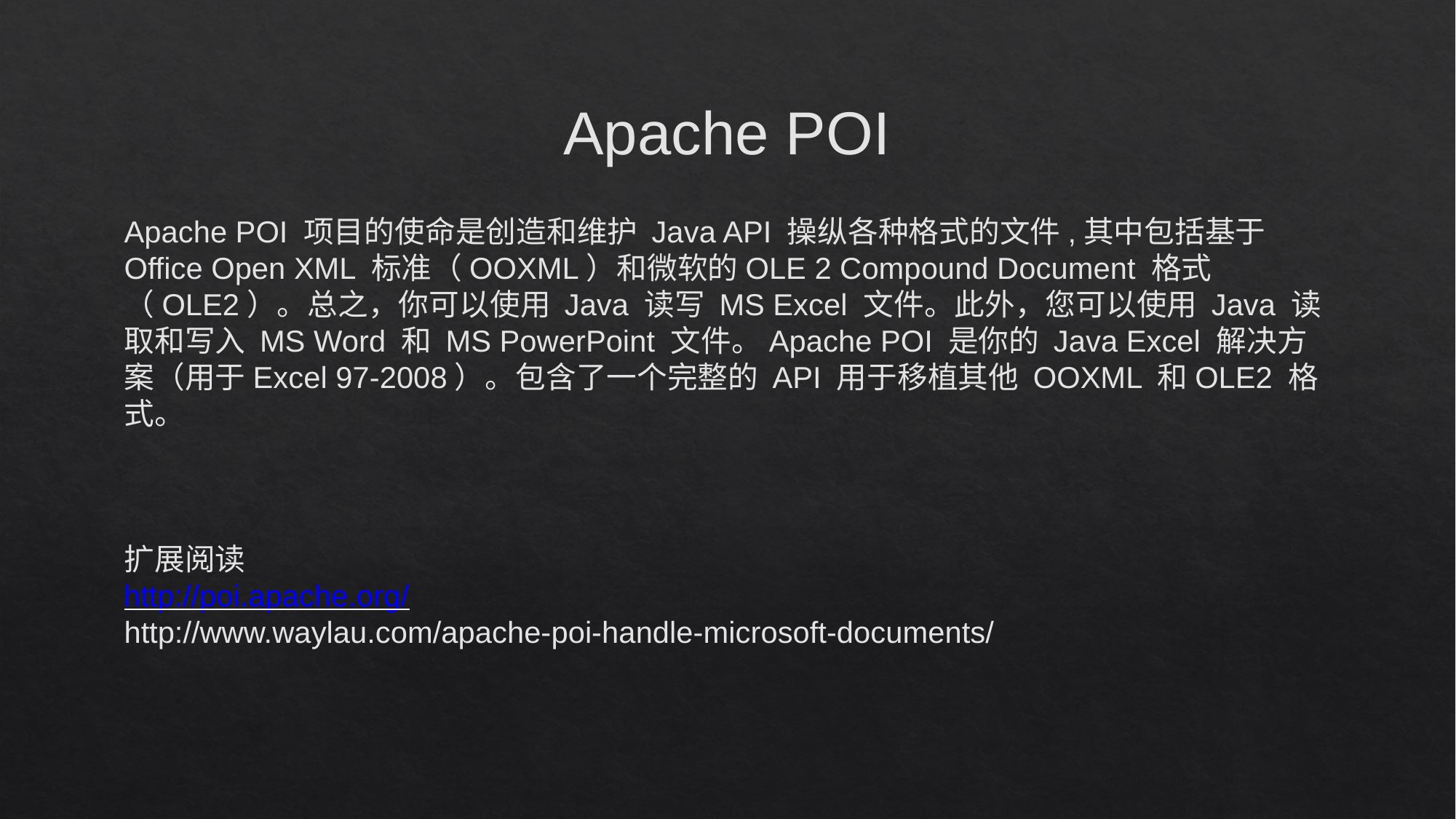

Apache POI
Apache POI 项目的使命是创造和维护 Java API 操纵各种格式的文件,其中包括基于 Office Open XML 标准（OOXML）和微软的OLE 2 Compound Document 格式（OLE2）。总之，你可以使用 Java 读写 MS Excel 文件。此外，您可以使用 Java 读取和写入 MS Word 和 MS PowerPoint 文件。Apache POI 是你的 Java Excel 解决方案（用于Excel 97-2008）。包含了一个完整的 API 用于移植其他 OOXML 和OLE2 格式。

扩展阅读
http://poi.apache.org/
http://www.waylau.com/apache-poi-handle-microsoft-documents/